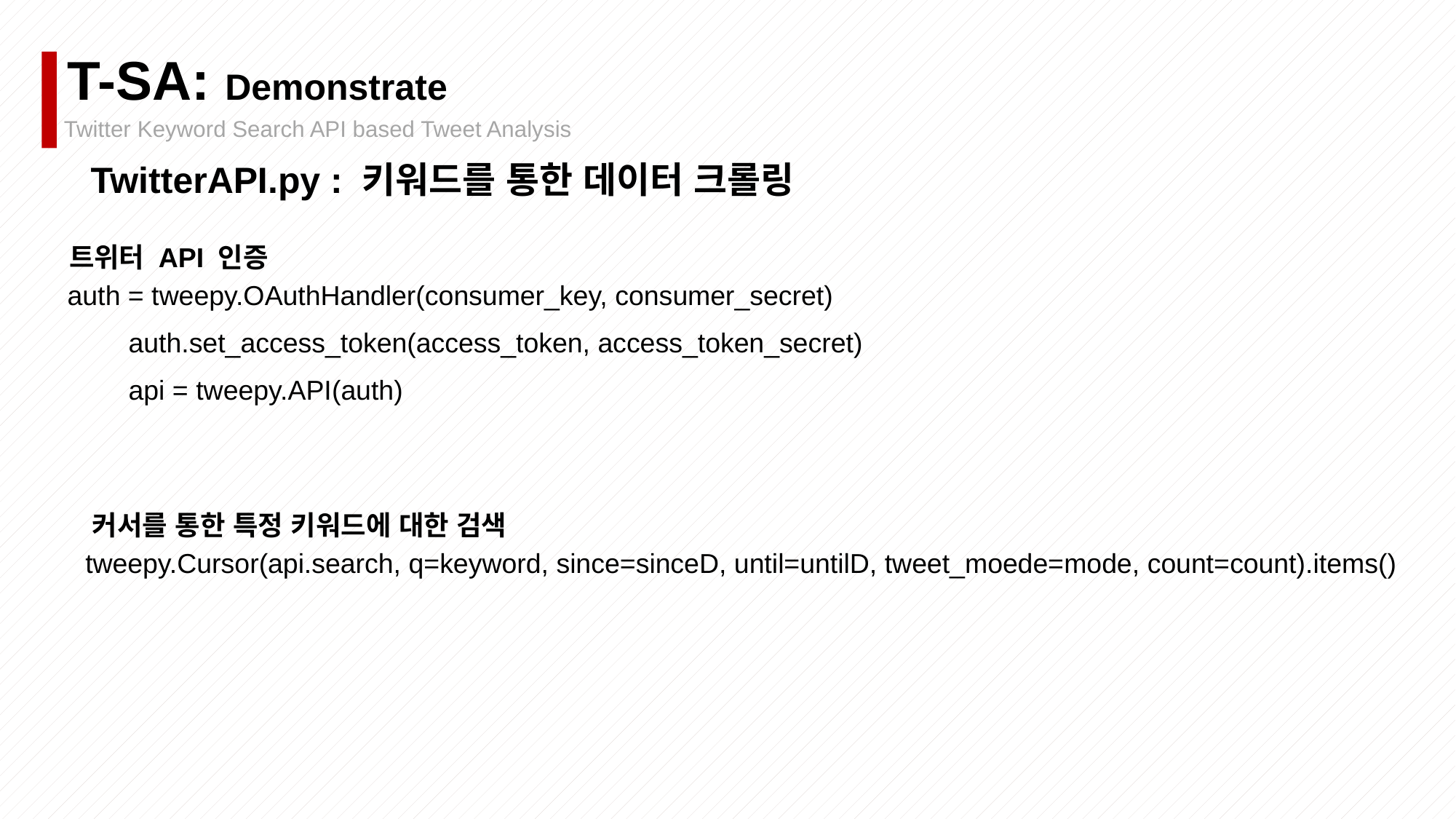

T-SA: Demonstrate

Twitter Keyword Search API based Tweet Analysis
TwitterAPI.py : 키워드를 통한 데이터 크롤링
트위터 API 인증
auth = tweepy.OAuthHandler(consumer_key, consumer_secret)
        auth.set_access_token(access_token, access_token_secret)
        api = tweepy.API(auth)
커서를 통한 특정 키워드에 대한 검색
tweepy.Cursor(api.search, q=keyword, since=sinceD, until=untilD, tweet_moede=mode, count=count).items()